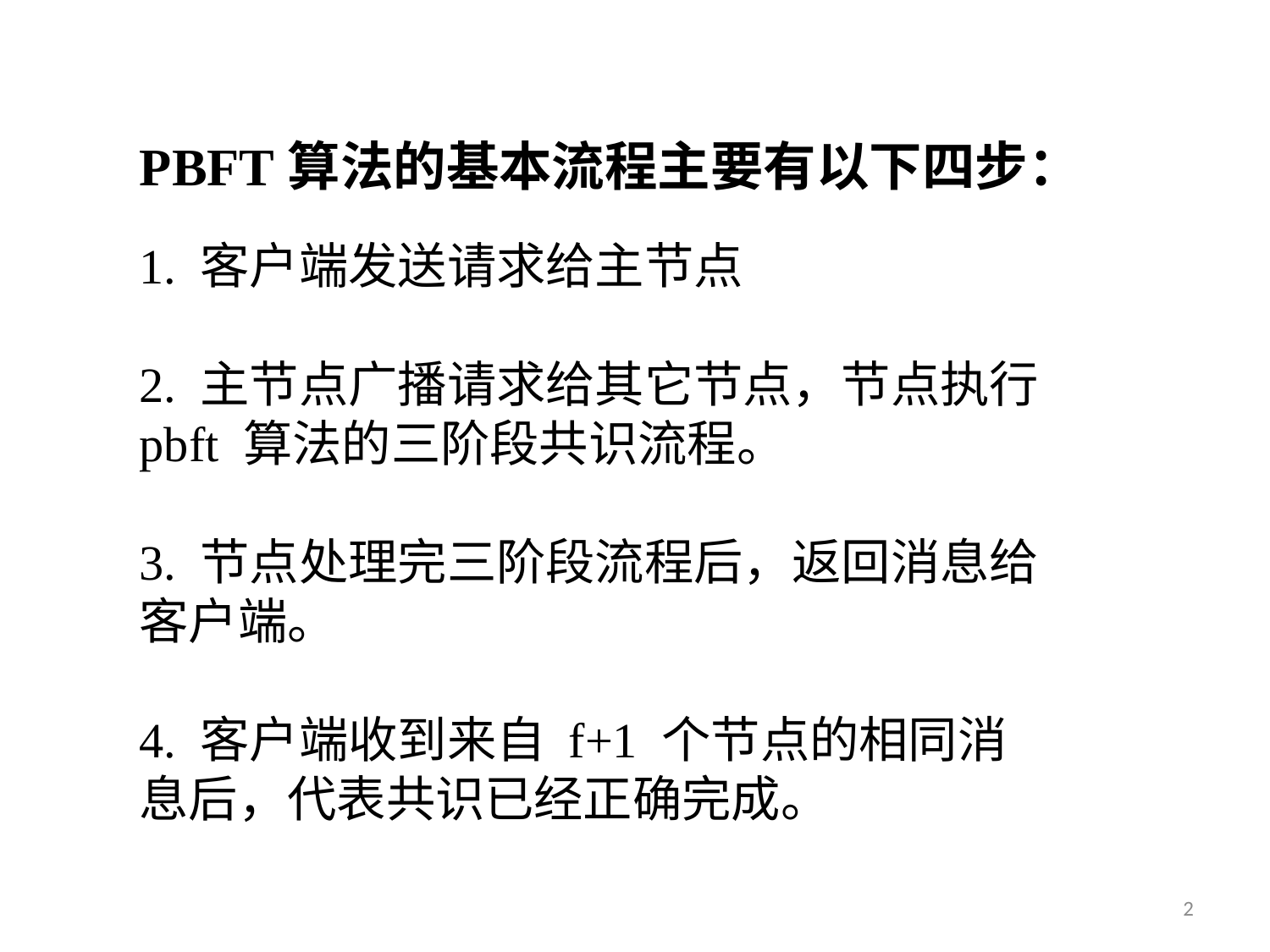

PBFT算法的基本流程主要有以下四步：

1. 客户端发送请求给主节点

2. 主节点广播请求给其它节点，节点执行 pbft 算法的三阶段共识流程。

3. 节点处理完三阶段流程后，返回消息给客户端。

4. 客户端收到来自 f+1 个节点的相同消息后，代表共识已经正确完成。
2